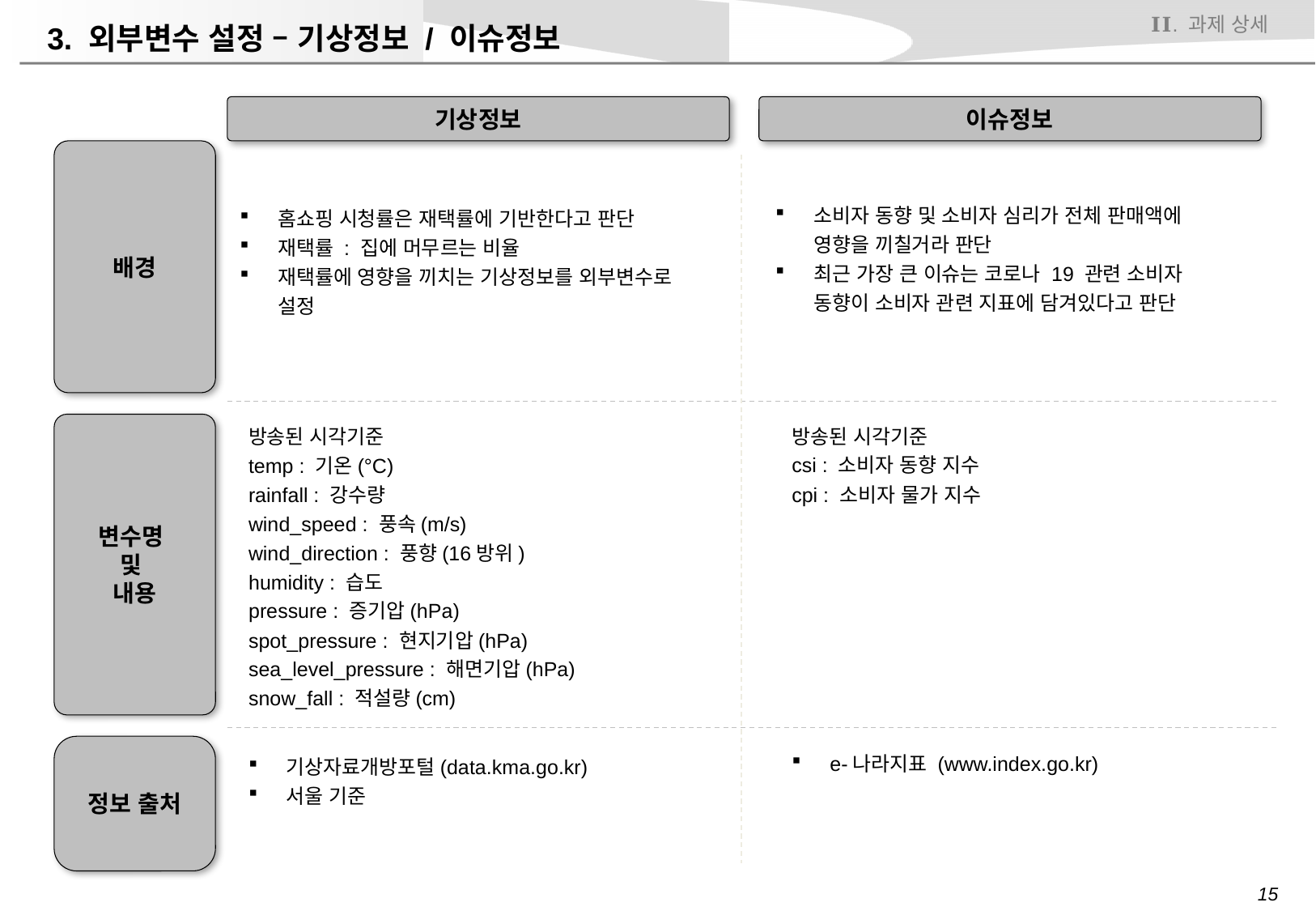

𝐈𝐈. 과제 상세
3. 외부변수 설정 – 기상정보 / 이슈정보
기상정보
이슈정보
배경
소비자 동향 및 소비자 심리가 전체 판매액에 영향을 끼칠거라 판단
최근 가장 큰 이슈는 코로나 19 관련 소비자 동향이 소비자 관련 지표에 담겨있다고 판단

홈쇼핑 시청률은 재택률에 기반한다고 판단
재택률 : 집에 머무르는 비율
재택률에 영향을 끼치는 기상정보를 외부변수로 설정

방송된 시각기준
csi : 소비자 동향 지수
cpi : 소비자 물가 지수
방송된 시각기준
temp : 기온(°C)
rainfall : 강수량
wind_speed : 풍속(m/s)
wind_direction : 풍향(16방위)
humidity : 습도
pressure : 증기압(hPa)
spot_pressure : 현지기압(hPa)
sea_level_pressure : 해면기압(hPa)
snow_fall : 적설량(cm)
변수명
및
내용
정보 출처
e-나라지표 (www.index.go.kr)

기상자료개방포털(data.kma.go.kr)
서울 기준